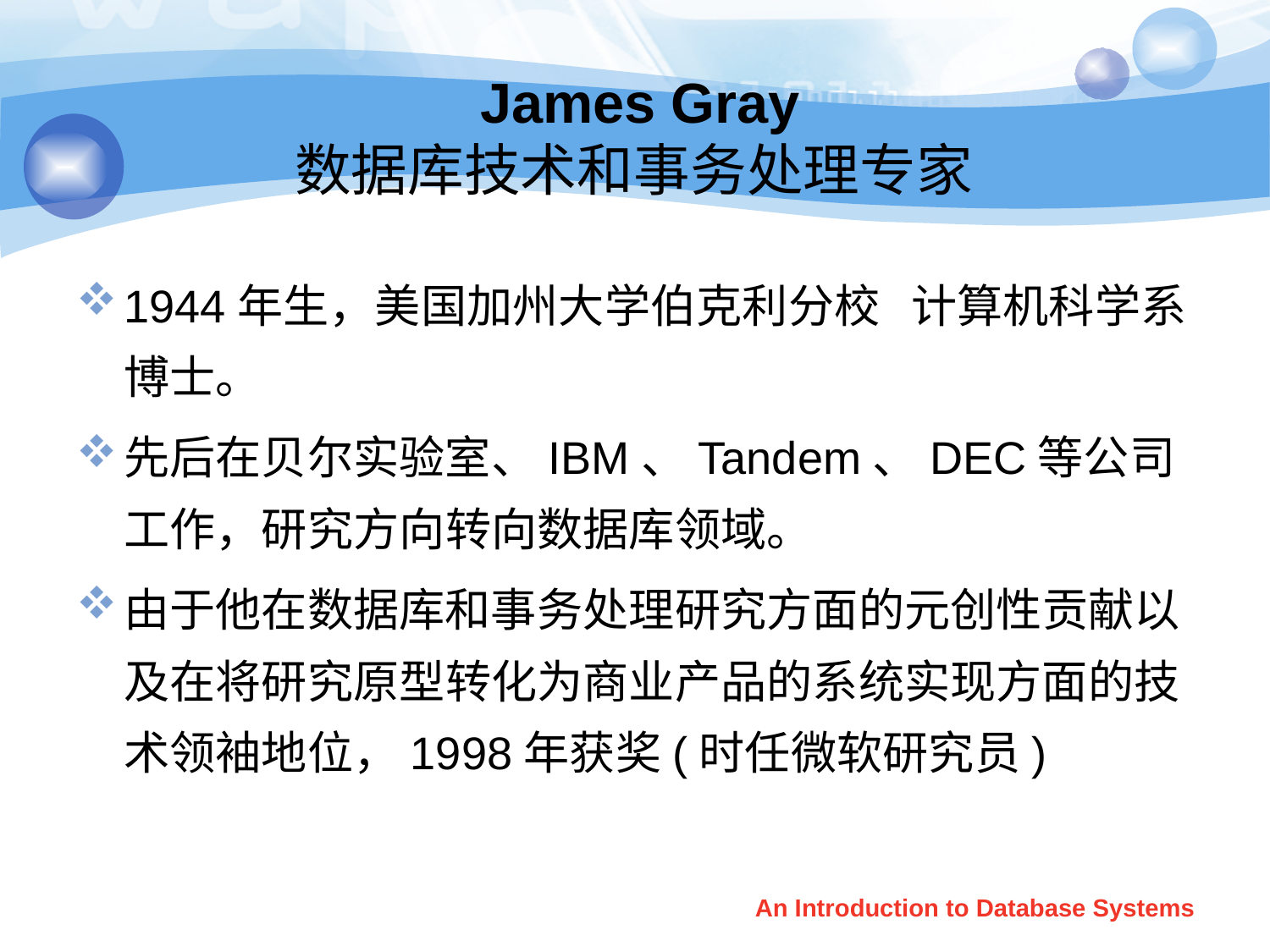

# James Gray 数据库技术和事务处理专家
1944年生，美国加州大学伯克利分校   计算机科学系博士。
先后在贝尔实验室、IBM、Tandem、DEC等公司工作，研究方向转向数据库领域。
由于他在数据库和事务处理研究方面的元创性贡献以及在将研究原型转化为商业产品的系统实现方面的技术领袖地位，1998年获奖(时任微软研究员)
An Introduction to Database Systems